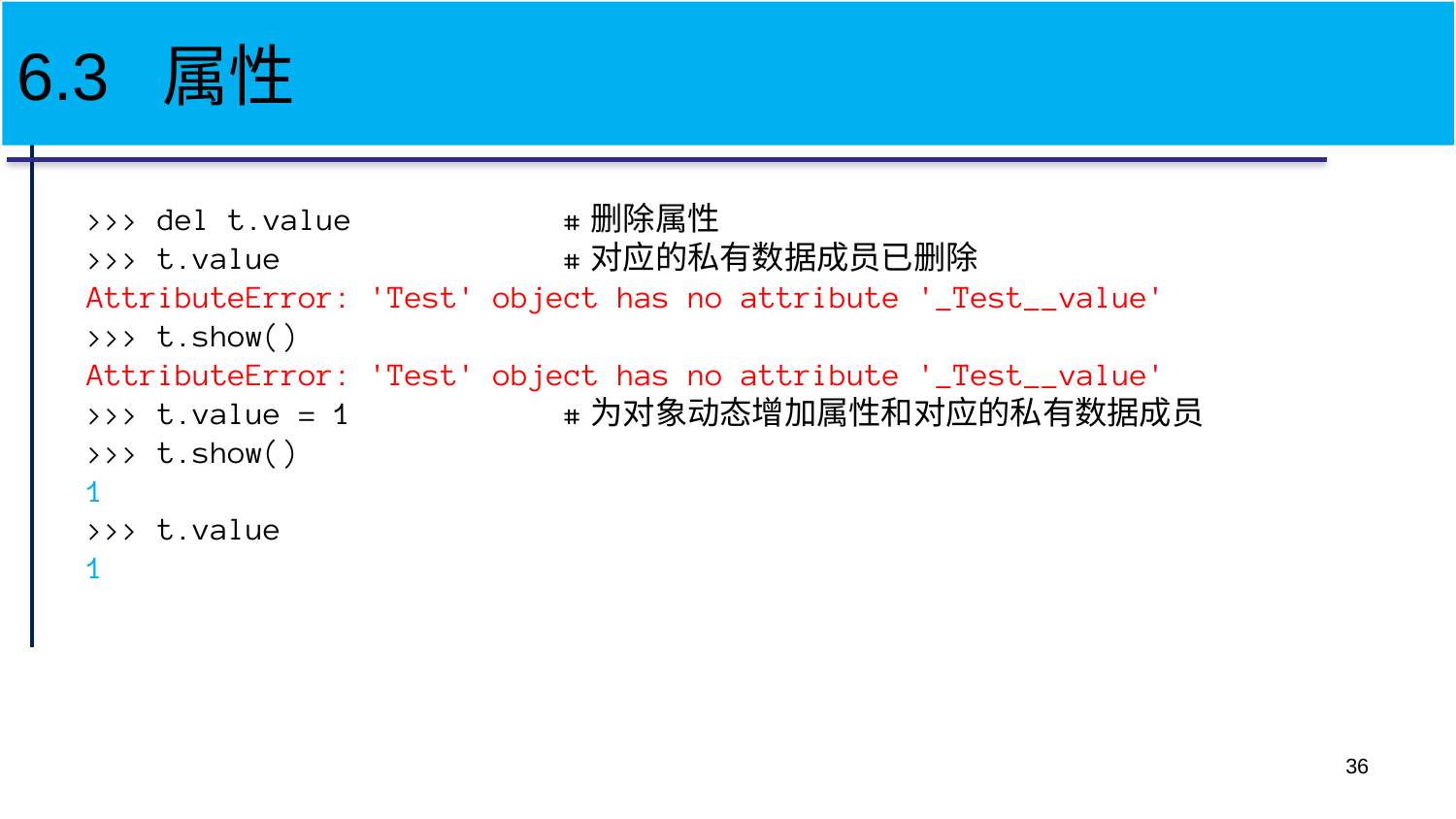

# 6.3  属性
>>> del t.value            #删除属性
>>> t.value                #对应的私有数据成员已删除
AttributeError: 'Test' object has no attribute '_Test__value'
>>> t.show()
AttributeError: 'Test' object has no attribute '_Test__value'
>>> t.value = 1            #为对象动态增加属性和对应的私有数据成员
>>> t.show()
1
>>> t.value
1
36